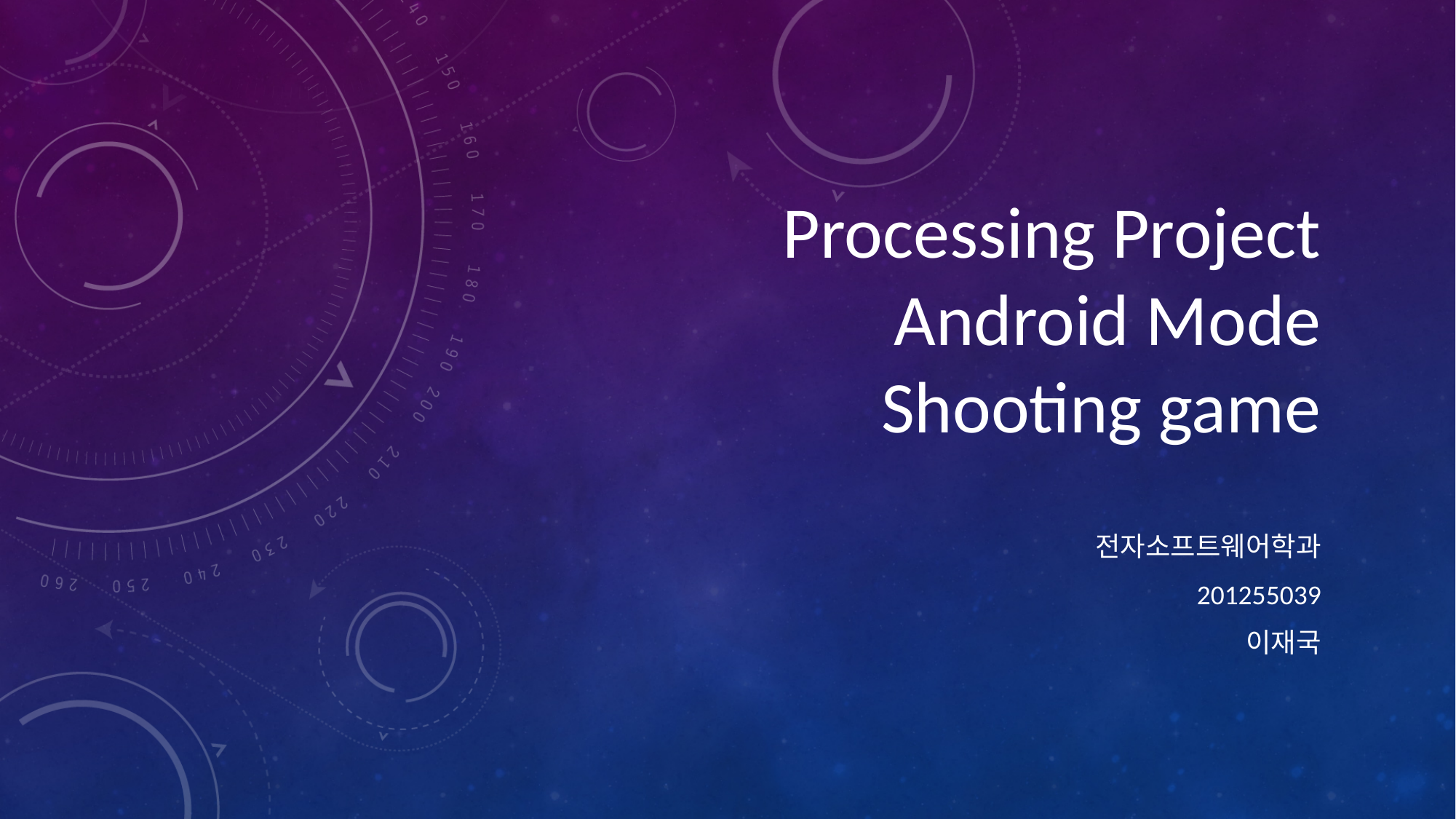

# Processing Project Android Mode Shooting game
전자소프트웨어학과
201255039
이재국